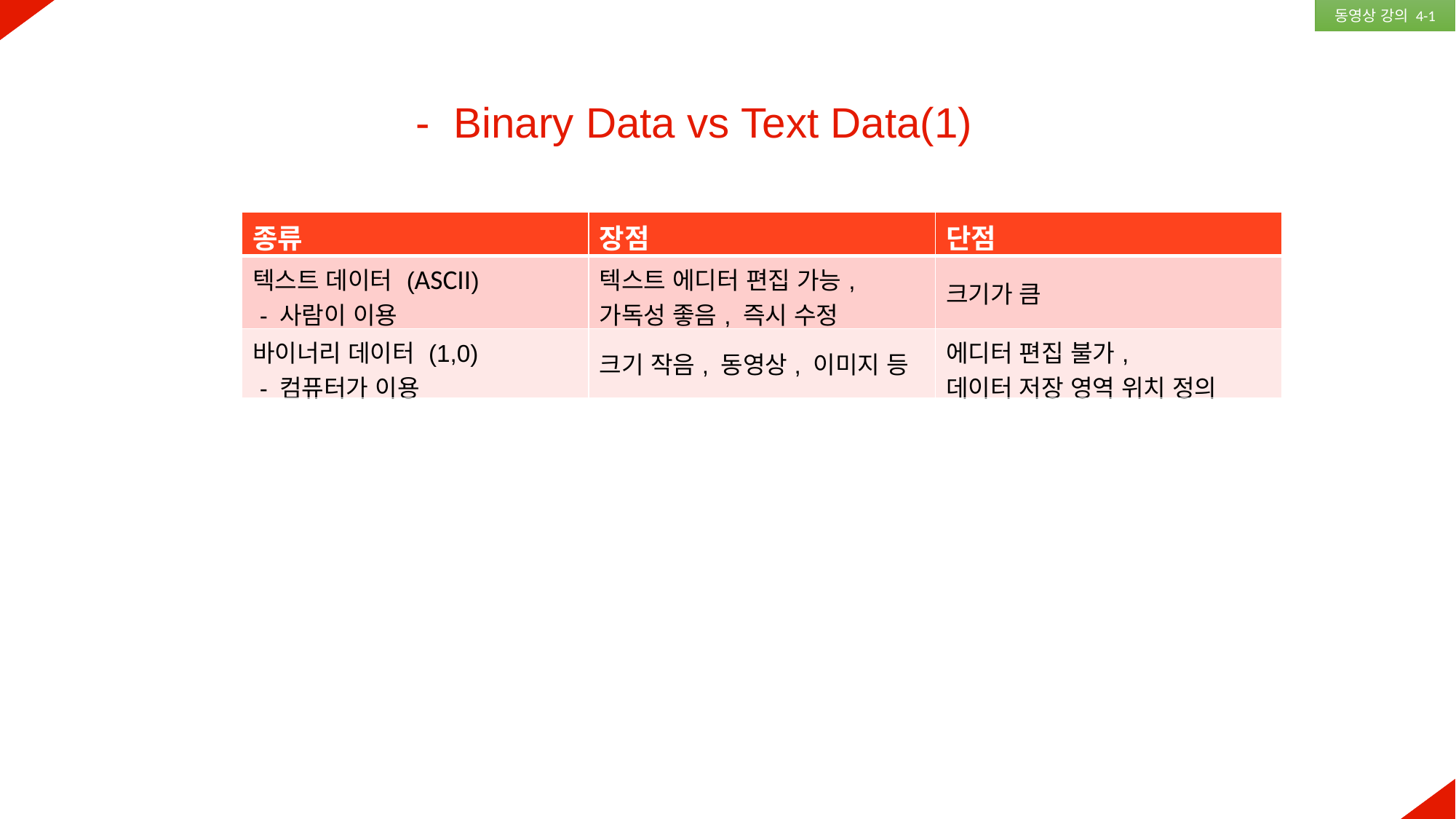

동영상 강의 4-1
-  Binary Data vs Text Data(1)
| 종류 | 장점 | 단점 |
| --- | --- | --- |
| 텍스트 데이터 (ASCII) - 사람이 이용 | 텍스트 에디터 편집 가능, 가독성 좋음, 즉시 수정 | 크기가 큼 |
| 바이너리 데이터 (1,0) - 컴퓨터가 이용 | 크기 작음, 동영상, 이미지 등 | 에디터 편집 불가, 데이터 저장 영역 위치 정의 |